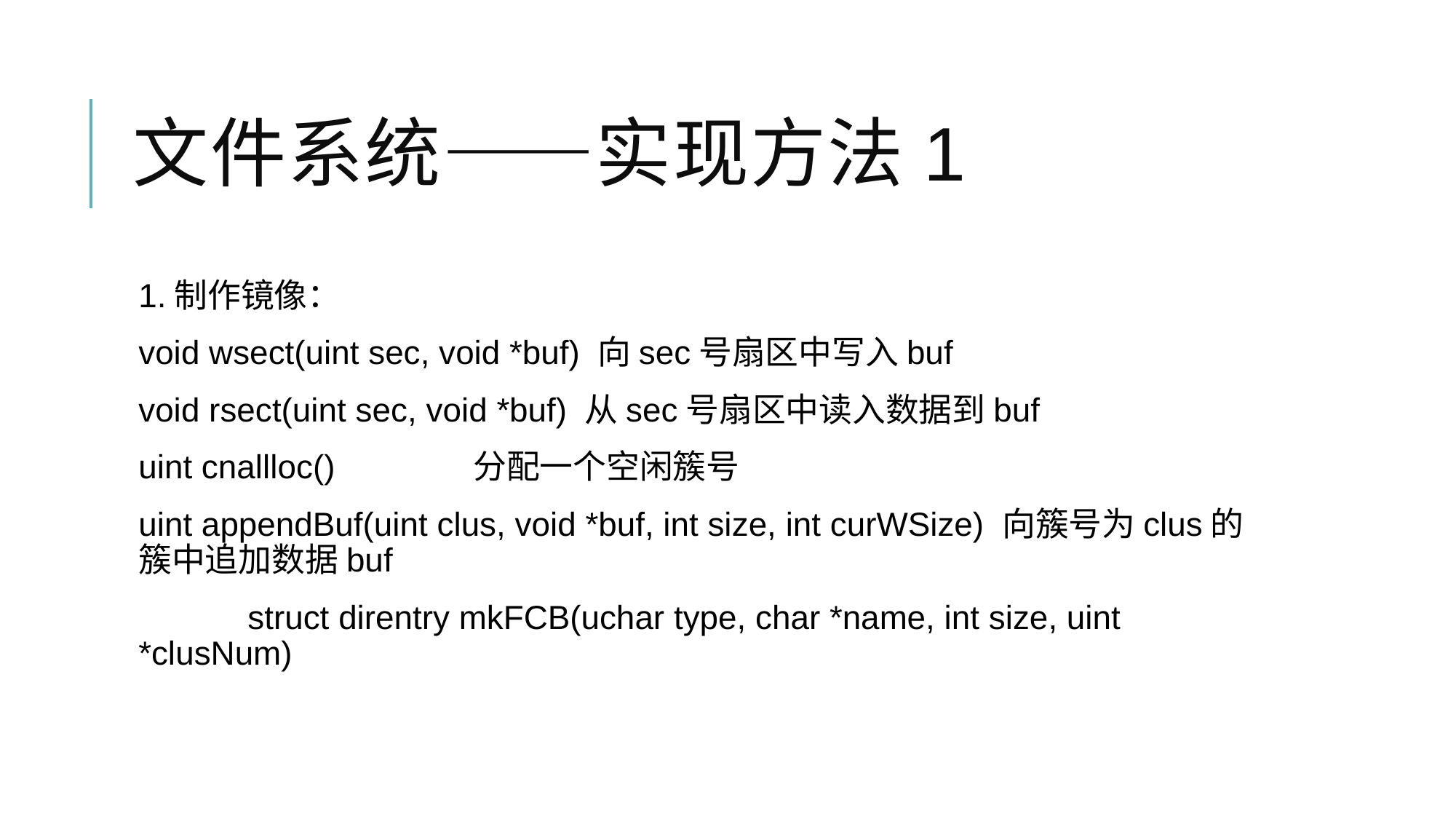

# 文件系统——实现方法1
1.制作镜像：
void wsect(uint sec, void *buf) 向sec号扇区中写入buf
void rsect(uint sec, void *buf) 从sec号扇区中读入数据到buf
uint cnallloc()              分配一个空闲簇号
uint appendBuf(uint clus, void *buf, int size, int curWSize) 向簇号为clus的簇中追加数据buf
	struct direntry mkFCB(uchar type, char *name, int size, uint *clusNum)